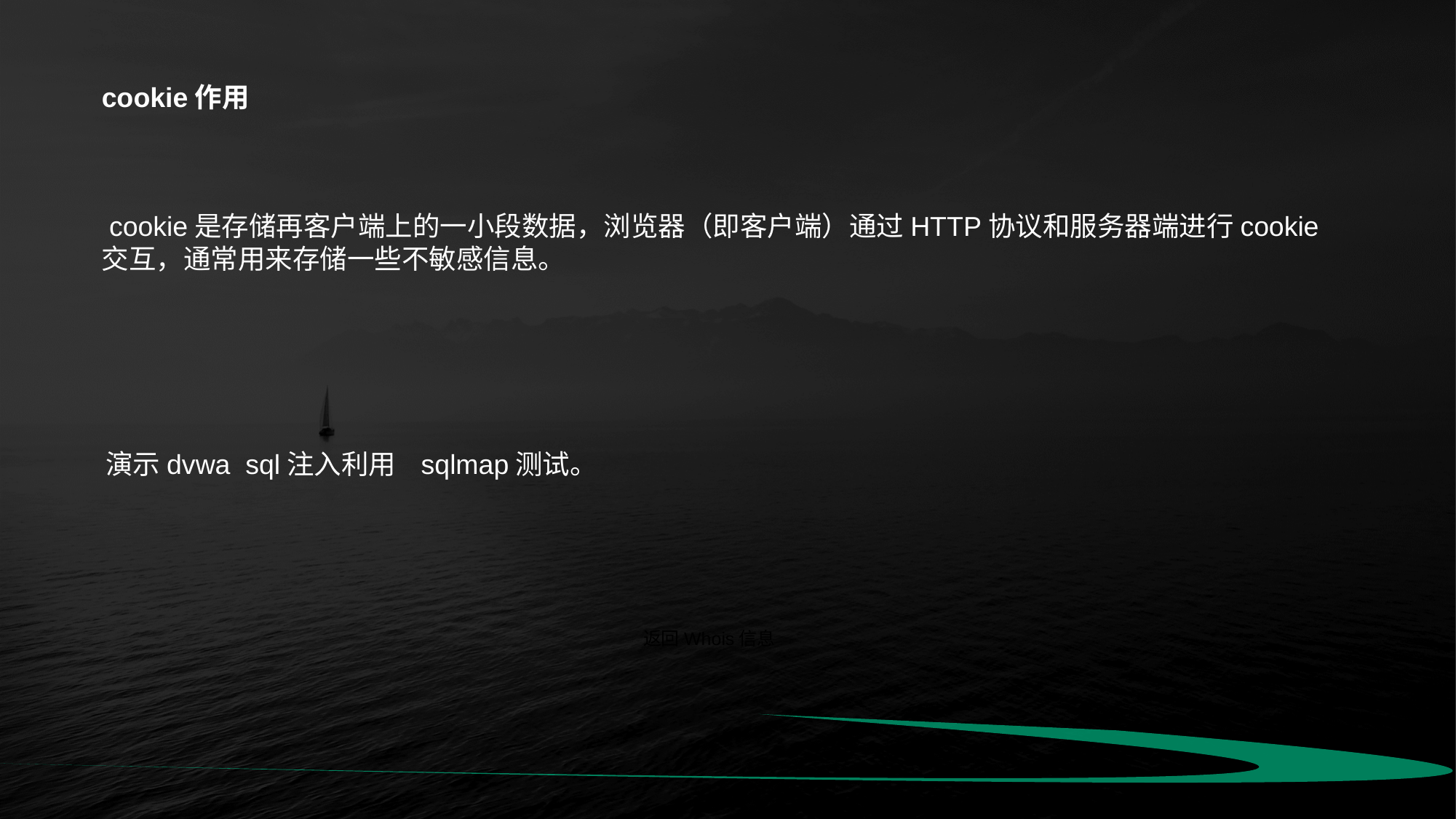

cookie作用
 cookie是存储再客户端上的一小段数据，浏览器（即客户端）通过HTTP协议和服务器端进行cookie交互，通常用来存储一些不敏感信息。
演示dvwa  sql注入利用   sqlmap测试。
返回Whois信息